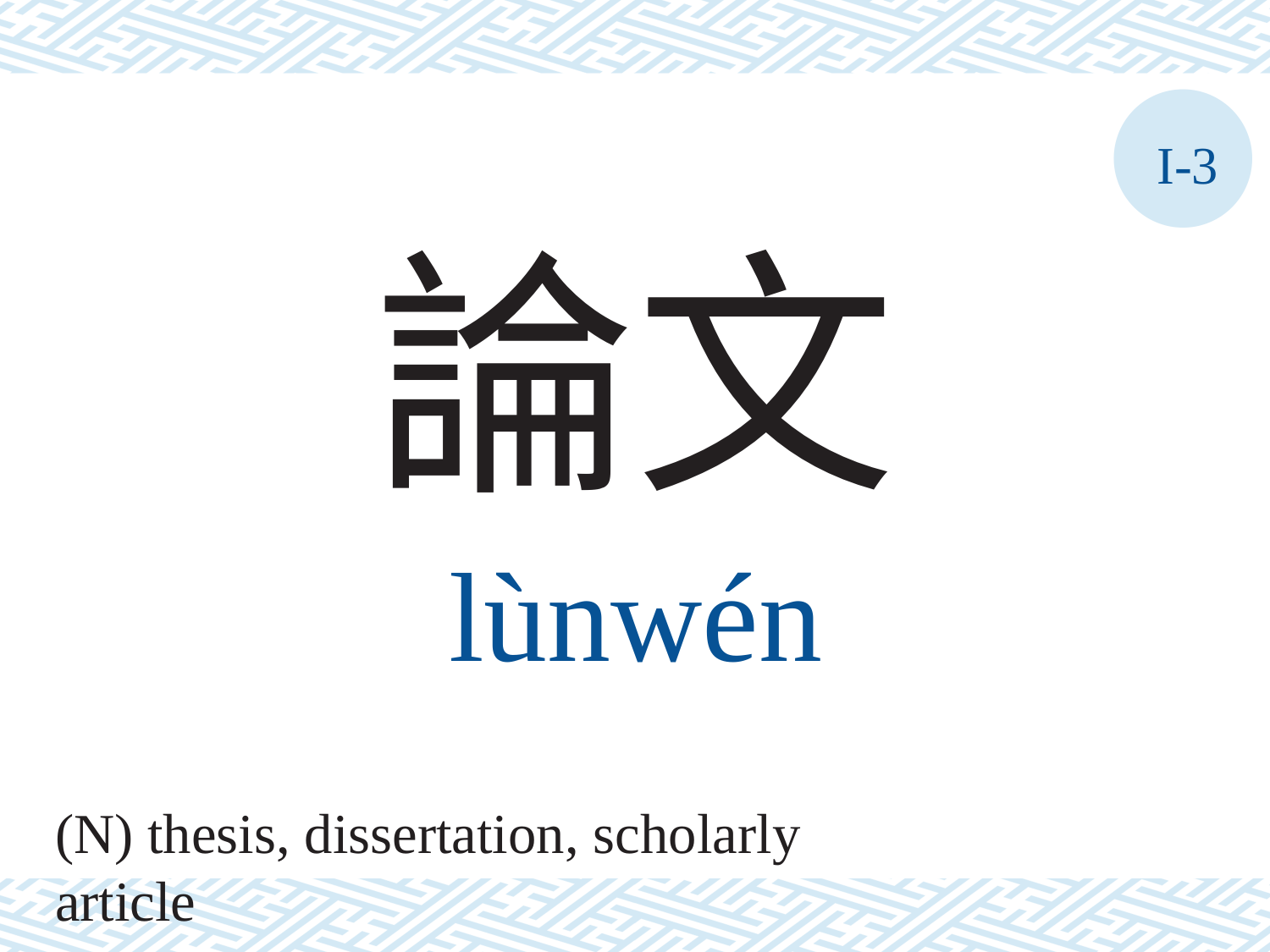

I-3
論文
lùnwén
(N) thesis, dissertation, scholarly article